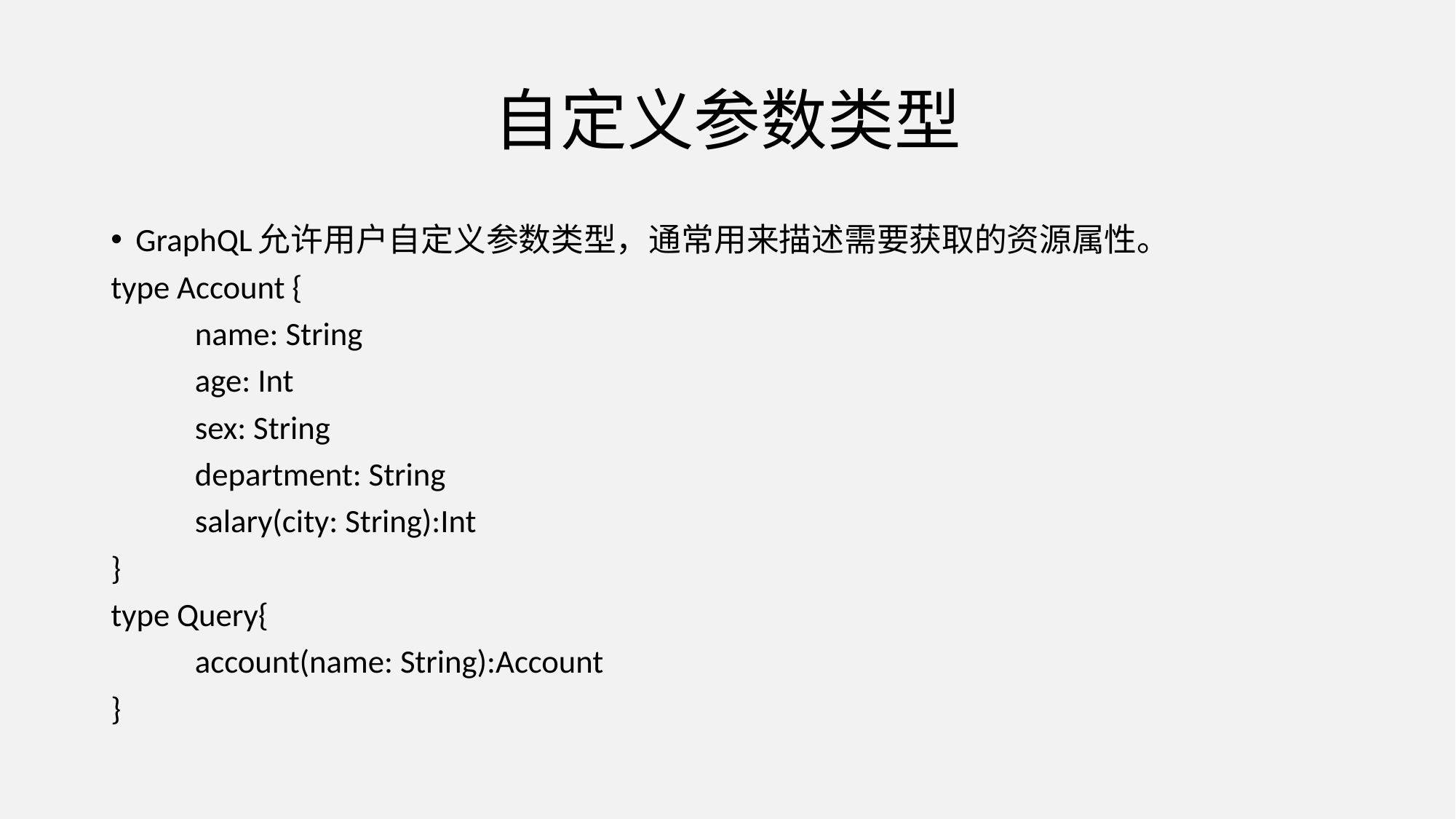

# 自定义参数类型
GraphQL允许用户自定义参数类型，通常用来描述需要获取的资源属性。
type Account {
	name: String
	age: Int
	sex: String
	department: String
	salary(city: String):Int
}
type Query{
	account(name: String):Account
}